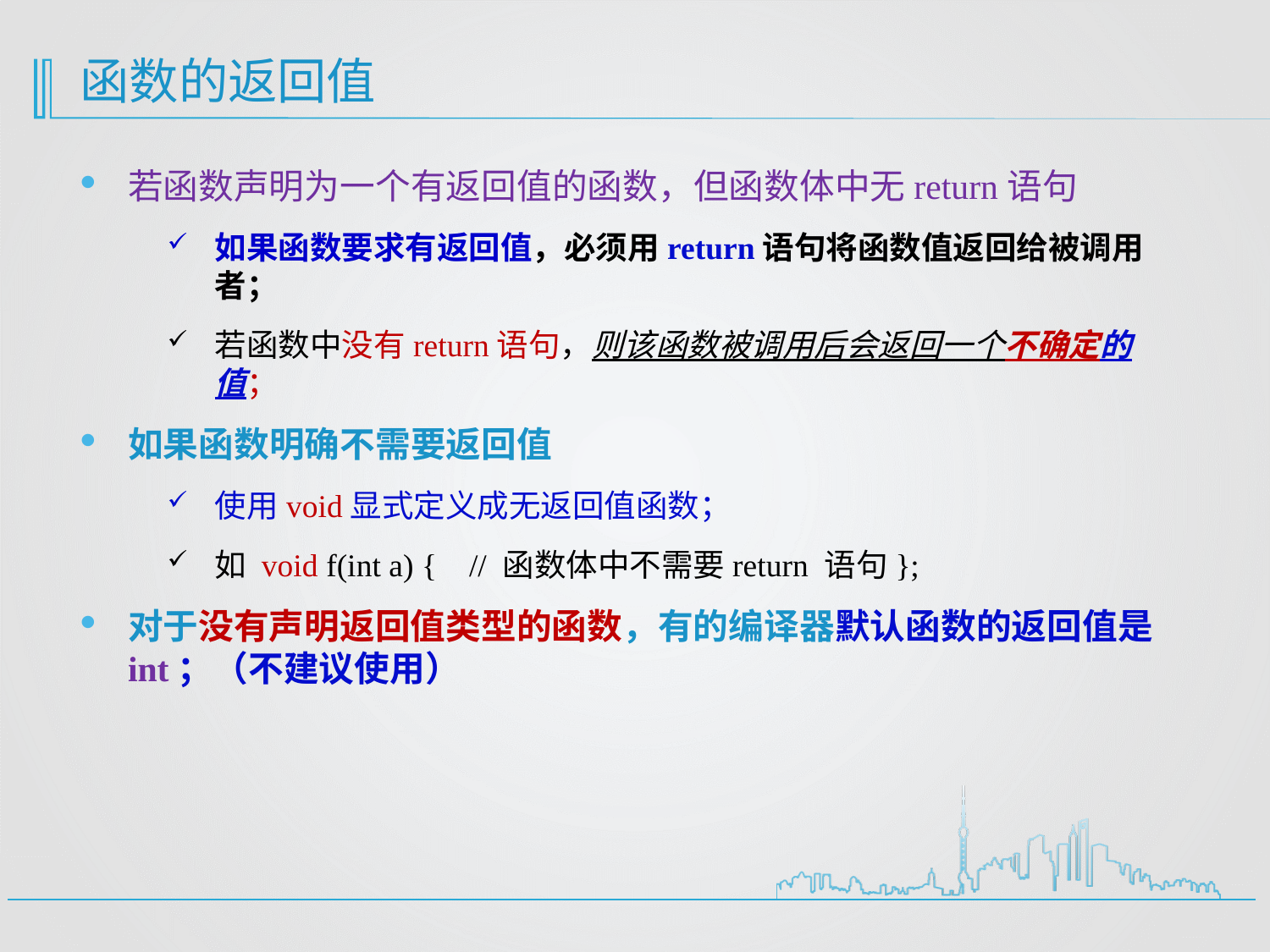

# 函数的返回值
若函数声明为一个有返回值的函数，但函数体中无return语句
如果函数要求有返回值，必须用return语句将函数值返回给被调用者；
若函数中没有return语句，则该函数被调用后会返回一个不确定的值；
如果函数明确不需要返回值
使用void显式定义成无返回值函数；
如 void f(int a) {    // 函数体中不需要return 语句};
对于没有声明返回值类型的函数，有的编译器默认函数的返回值是int；（不建议使用）